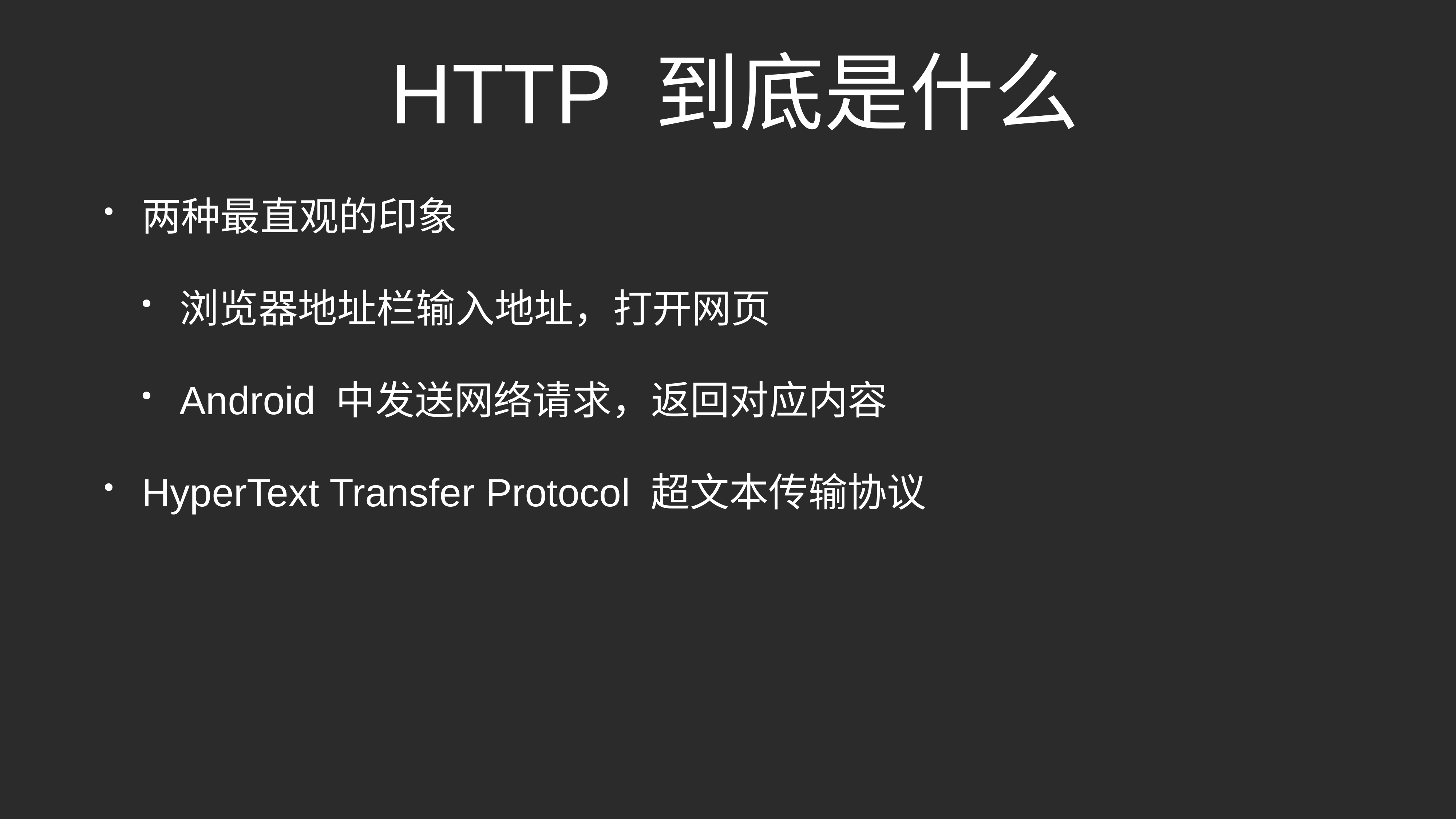

# HTTP 到底是什么
两种最直观的印象
浏览器地址栏输入地址，打开网页
Android 中发送网络请求，返回对应内容
HyperText Transfer Protocol 超文本传输协议